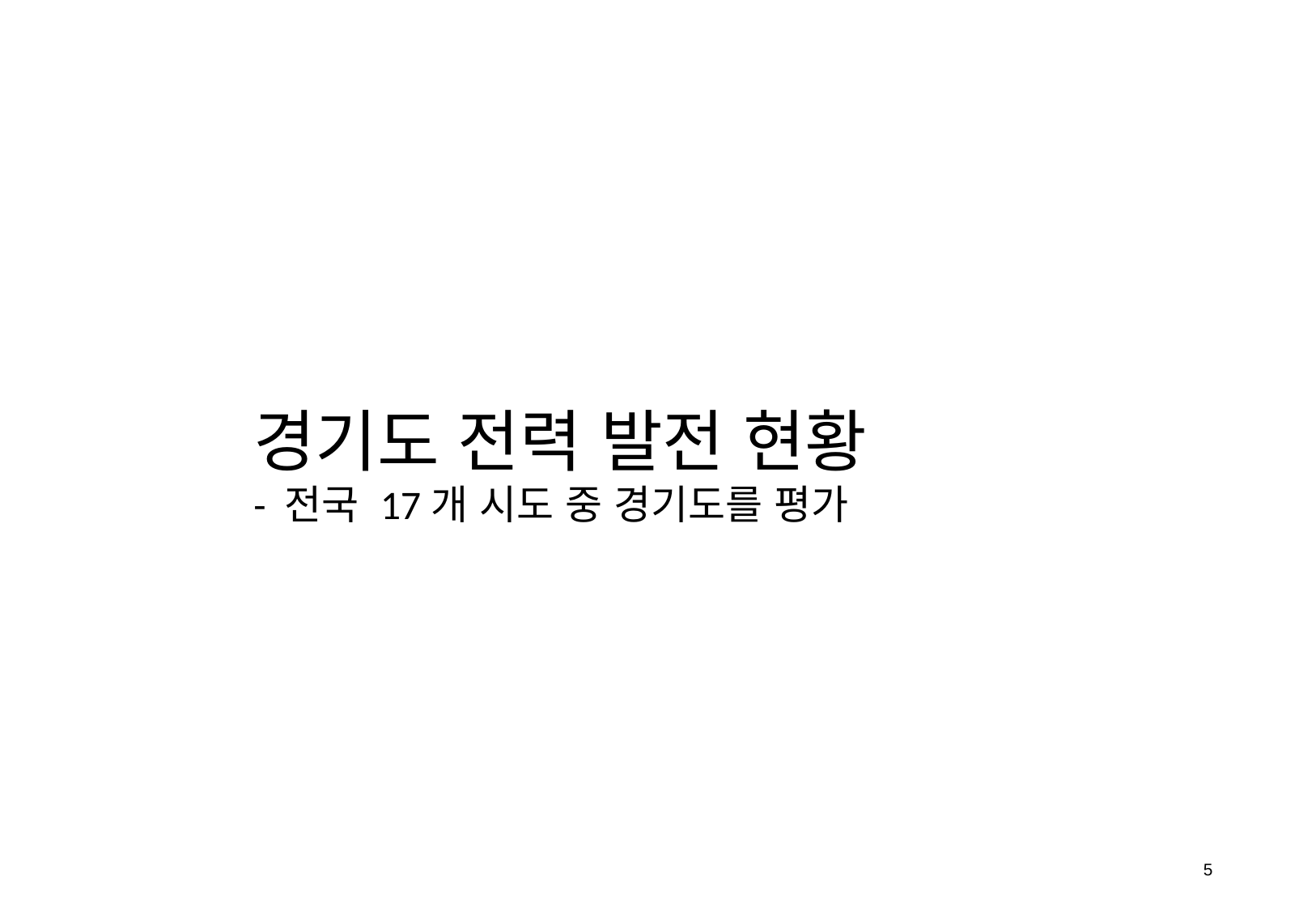

경기도 전력 발전 현황
- 전국 17개 시도 중 경기도를 평가
5